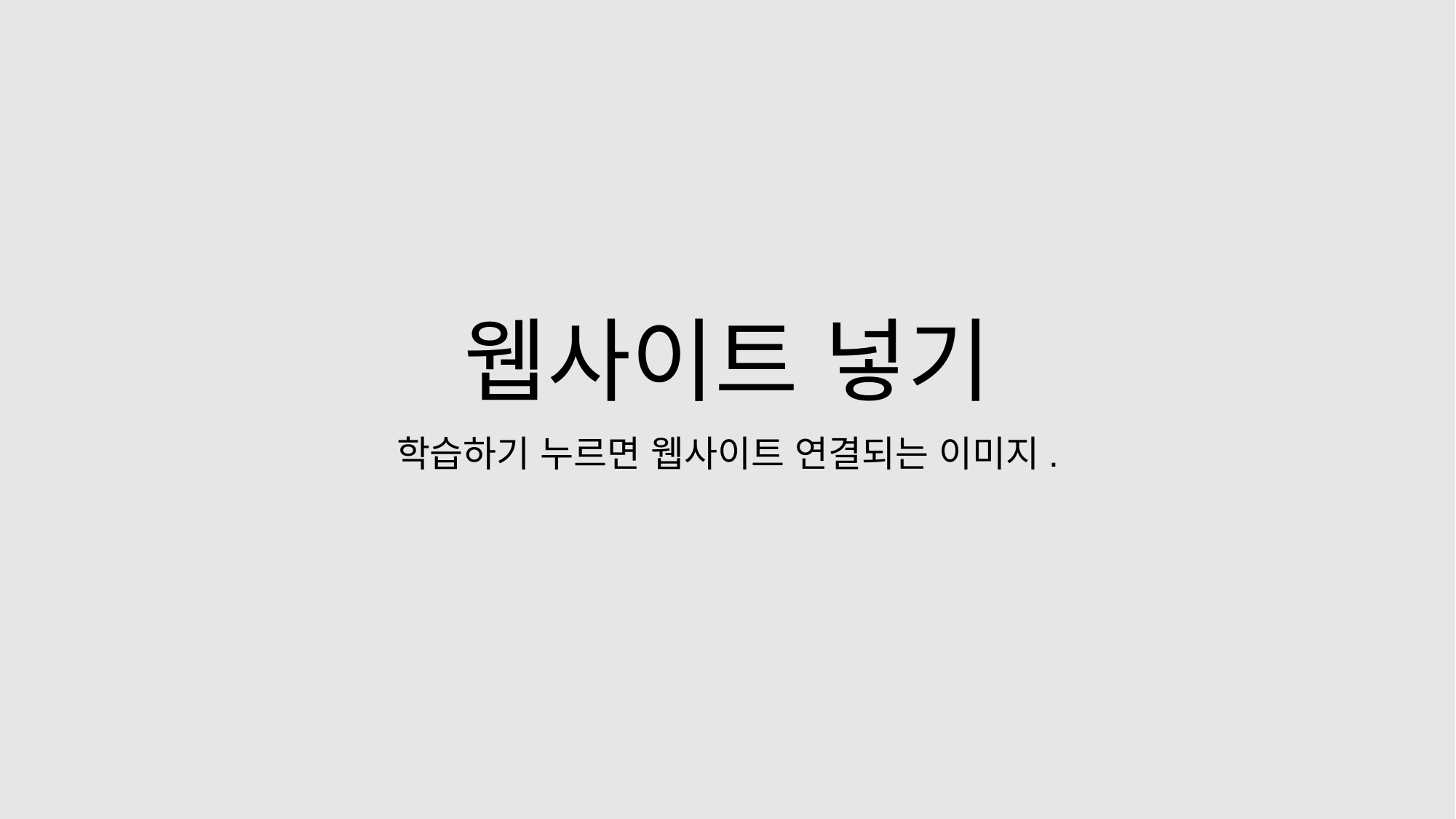

# 웹사이트 넣기
학습하기 누르면 웹사이트 연결되는 이미지.